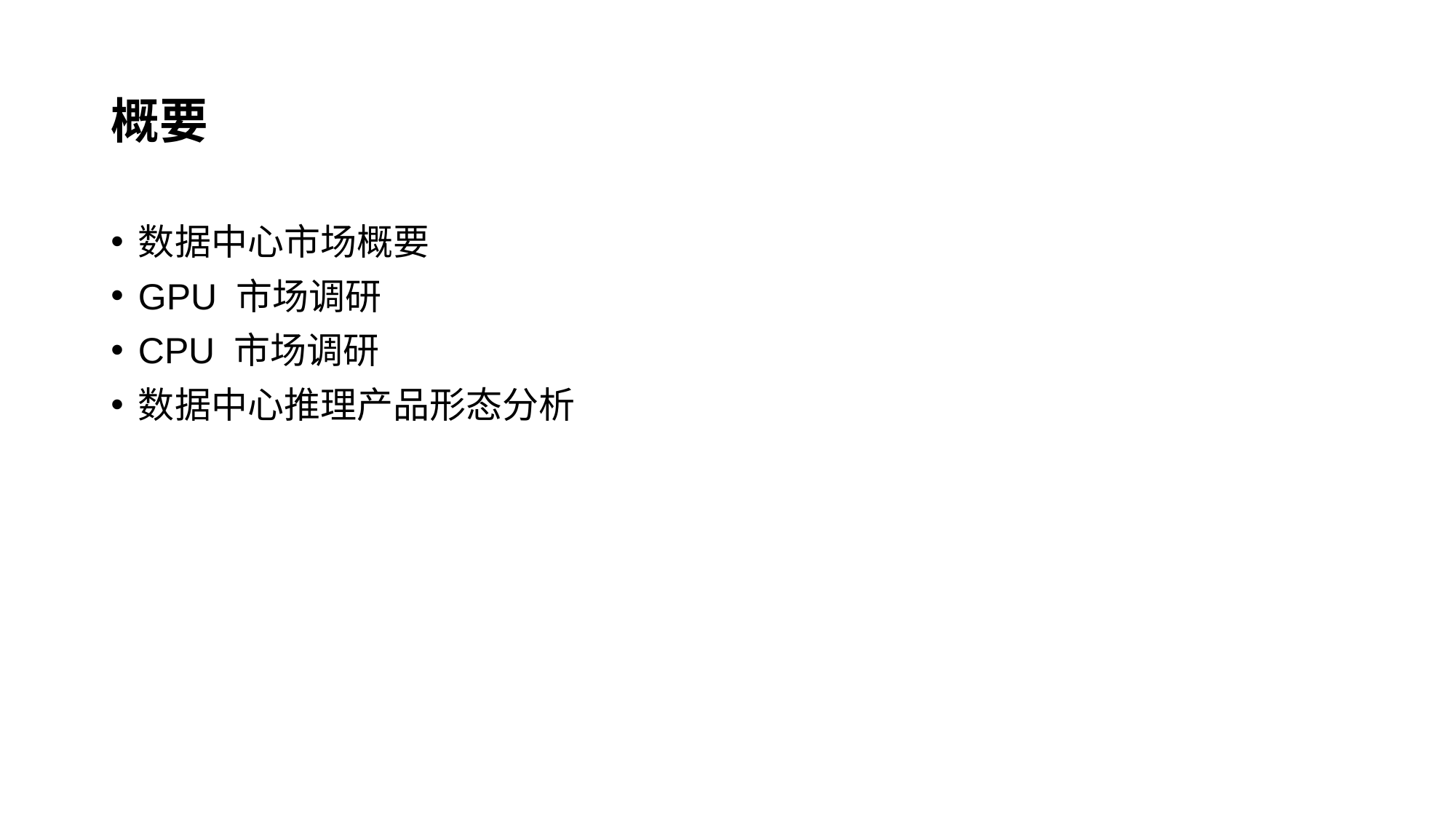

# 概要
数据中心市场概要
GPU 市场调研
CPU 市场调研
数据中心推理产品形态分析